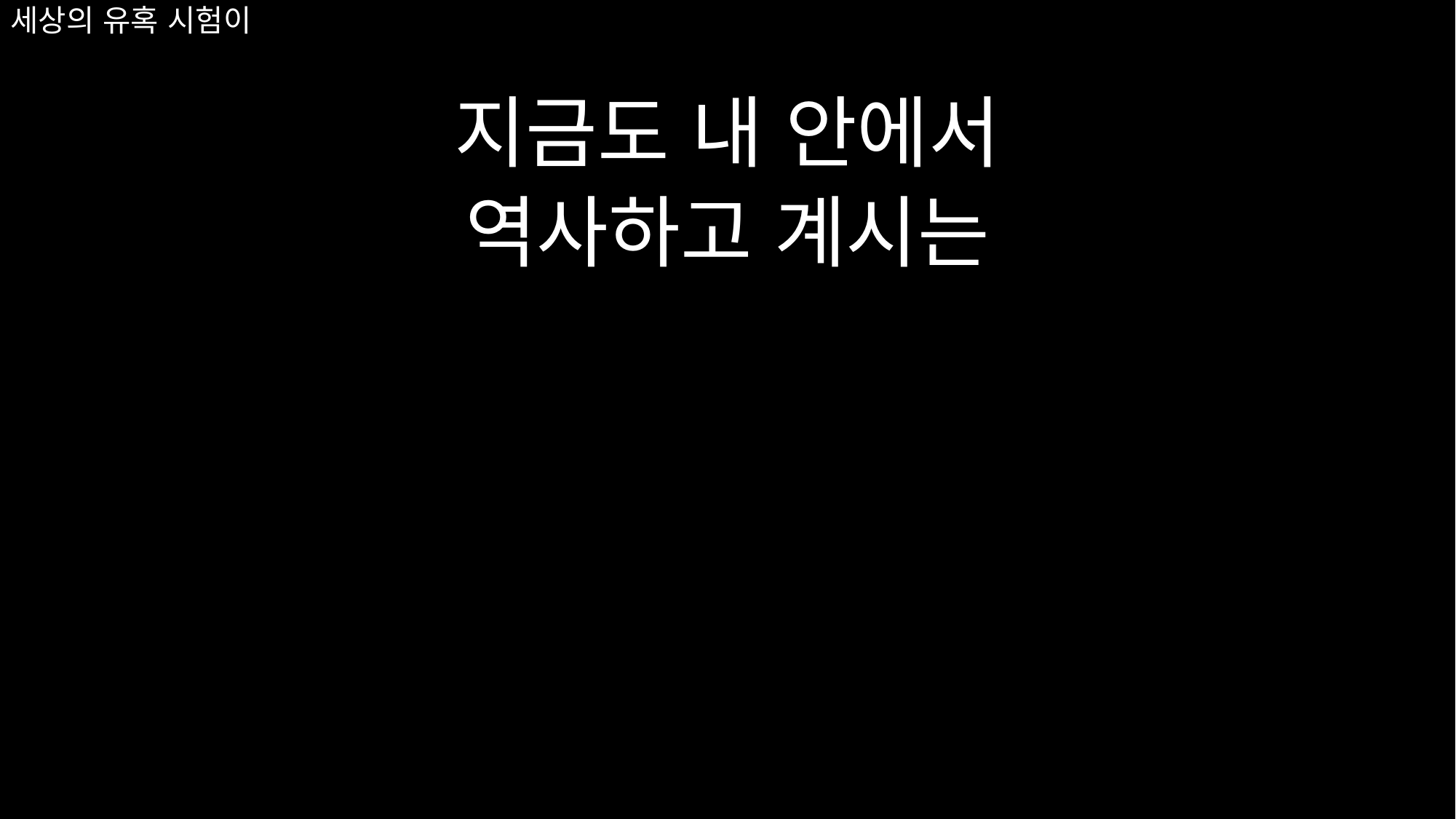

# 세상의 유혹 시험이
지금도 내 안에서
역사하고 계시는